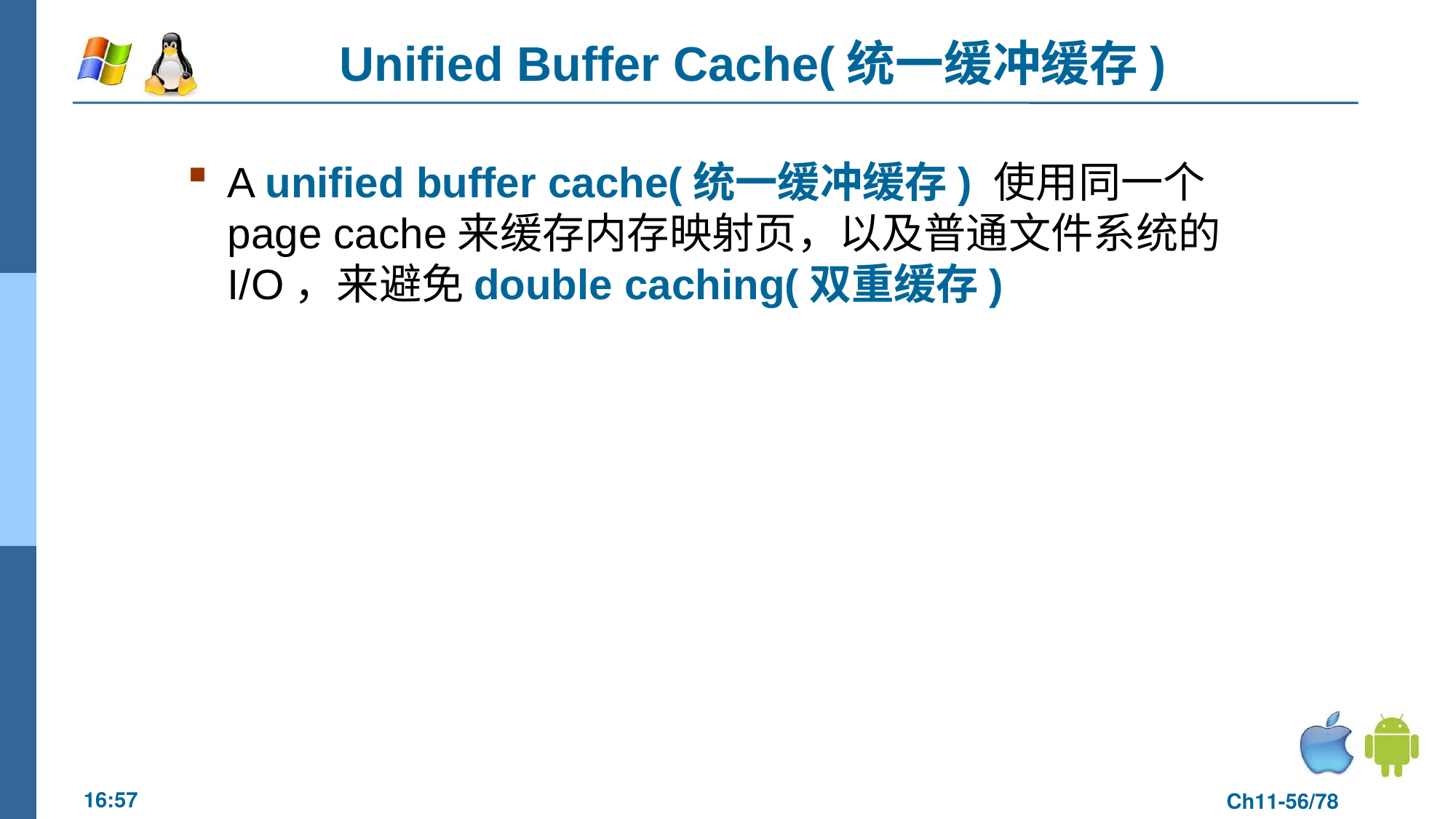

# Unified Buffer Cache(统一缓冲缓存)
A unified buffer cache(统一缓冲缓存) 使用同一个page cache来缓存内存映射页，以及普通文件系统的I/O，来避免double caching(双重缓存)